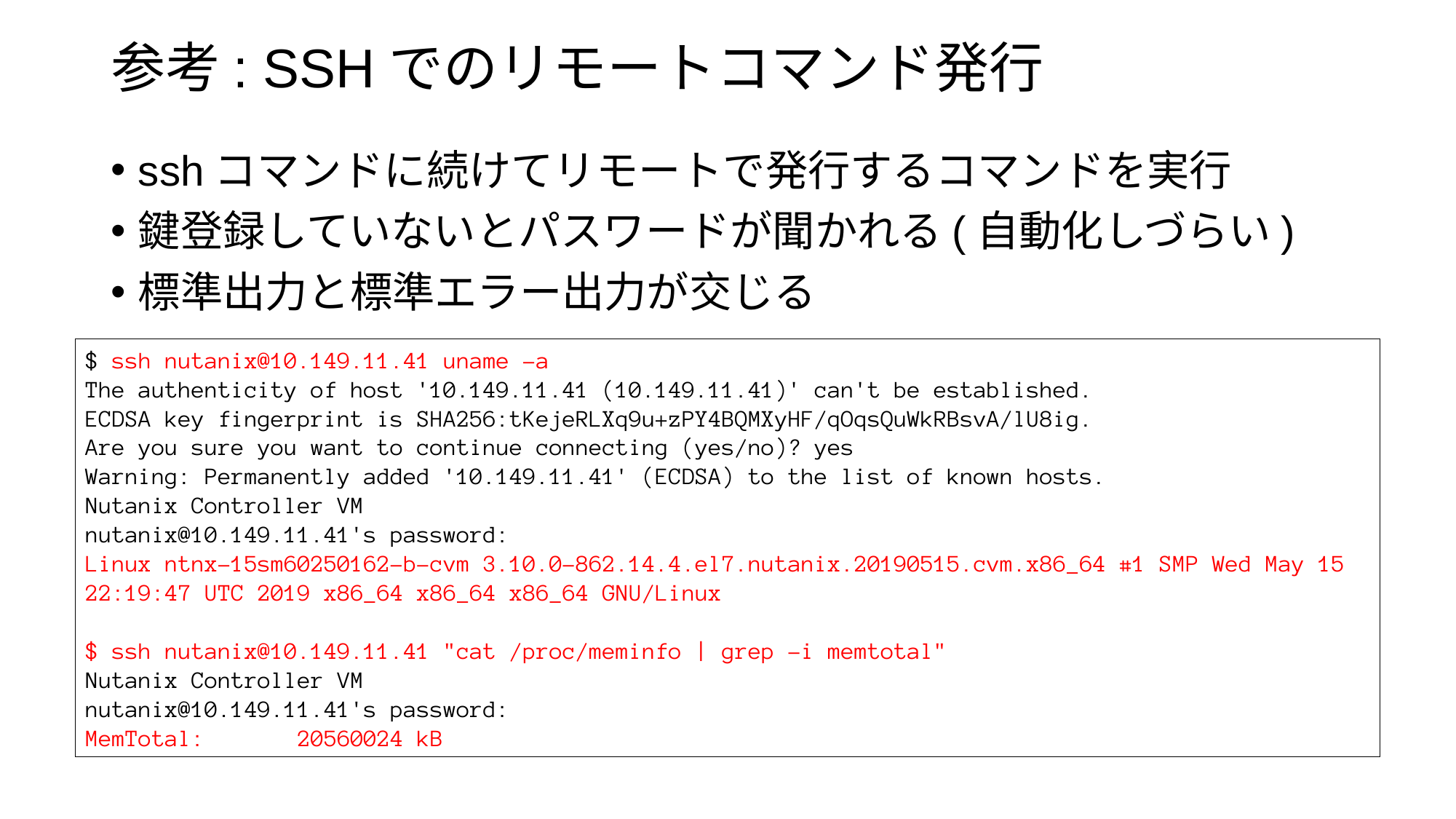

# 参考: SSHでのリモートコマンド発行
sshコマンドに続けてリモートで発行するコマンドを実行
鍵登録していないとパスワードが聞かれる(自動化しづらい)
標準出力と標準エラー出力が交じる
$ ssh nutanix@10.149.11.41 uname -a
The authenticity of host '10.149.11.41 (10.149.11.41)' can't be established.
ECDSA key fingerprint is SHA256:tKejeRLXq9u+zPY4BQMXyHF/qOqsQuWkRBsvA/lU8ig.
Are you sure you want to continue connecting (yes/no)? yes
Warning: Permanently added '10.149.11.41' (ECDSA) to the list of known hosts.
Nutanix Controller VM
nutanix@10.149.11.41's password:
Linux ntnx-15sm60250162-b-cvm 3.10.0-862.14.4.el7.nutanix.20190515.cvm.x86_64 #1 SMP Wed May 15 22:19:47 UTC 2019 x86_64 x86_64 x86_64 GNU/Linux

$ ssh nutanix@10.149.11.41 "cat /proc/meminfo | grep -i memtotal"
Nutanix Controller VM
nutanix@10.149.11.41's password:
MemTotal:       20560024 kB